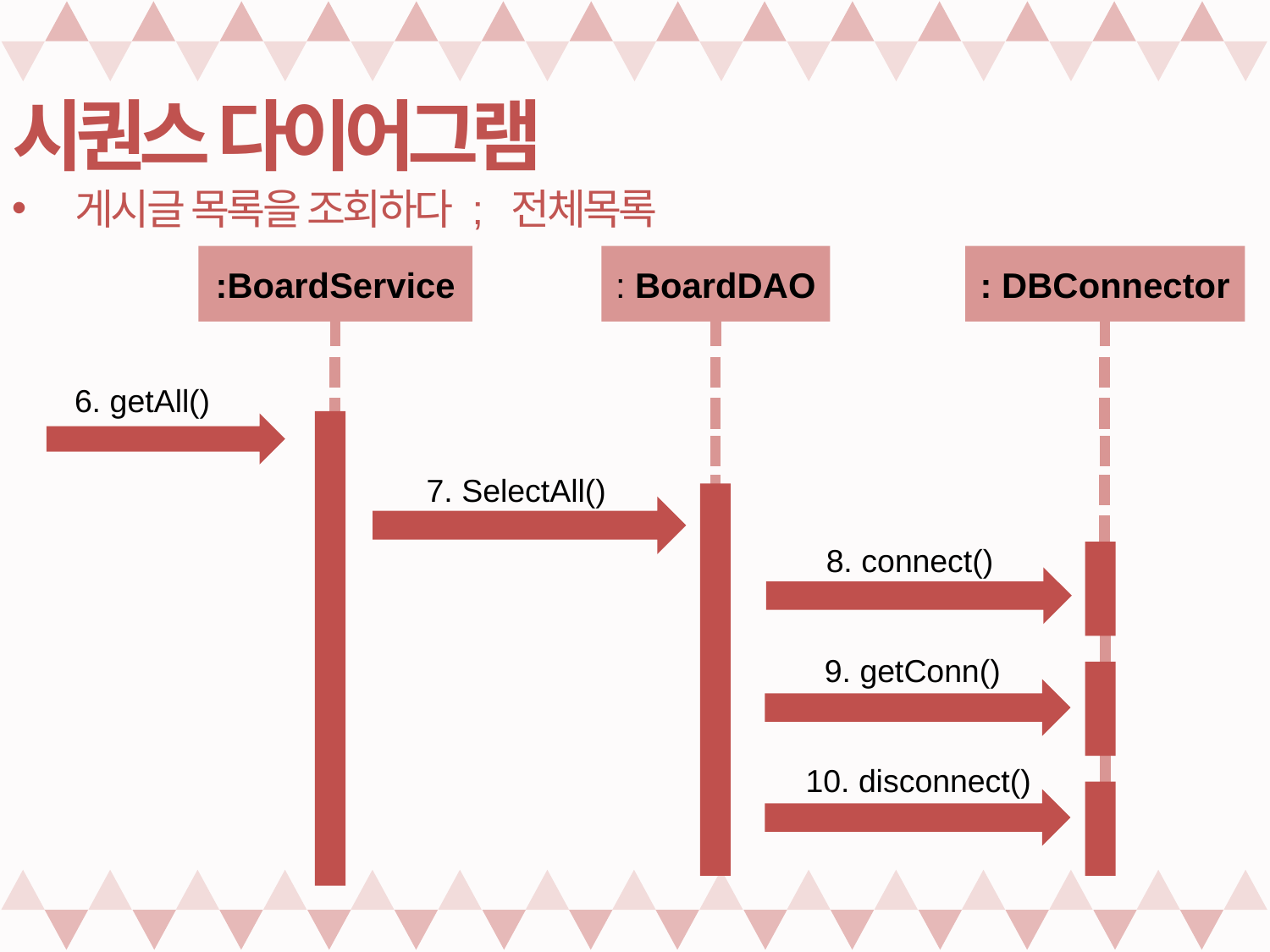

시퀀스 다이어그램
게시글 목록을 조회하다 ;  전체목록
: DBConnector
: BoardDAO
:BoardService
6. getAll()

7. SelectAll()

8. connect()

9. getConn()

10. disconnect()